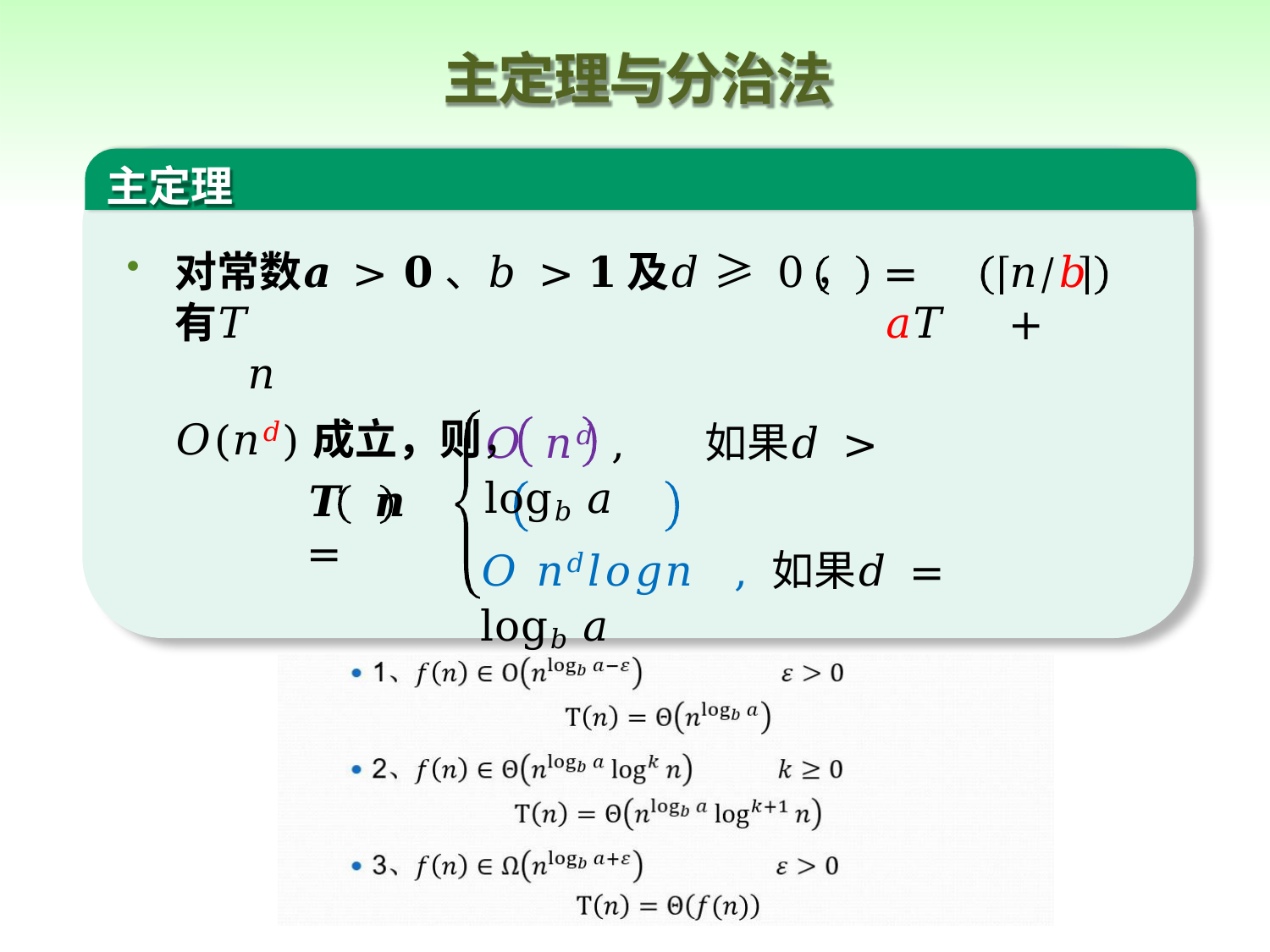

# 主定理与分治法

主定理
对常数𝒂 > 𝟎、𝑏 > 𝟏及𝑑 ≥ 0，有𝑇	𝑛
𝑂(𝑛𝑑)成立，则，
= 𝑎𝑇
𝑛/𝑏	+

𝑂	𝑛𝑑	,	如果𝑑 > log𝑏 𝑎
𝑂	𝑛𝑑𝑙𝑜𝑔𝑛	, 如果𝑑 = log𝑏 𝑎
𝑂(𝑛log𝑏 𝑎), 如果𝑑 < log𝑏 𝑎

𝑻  𝒏	=